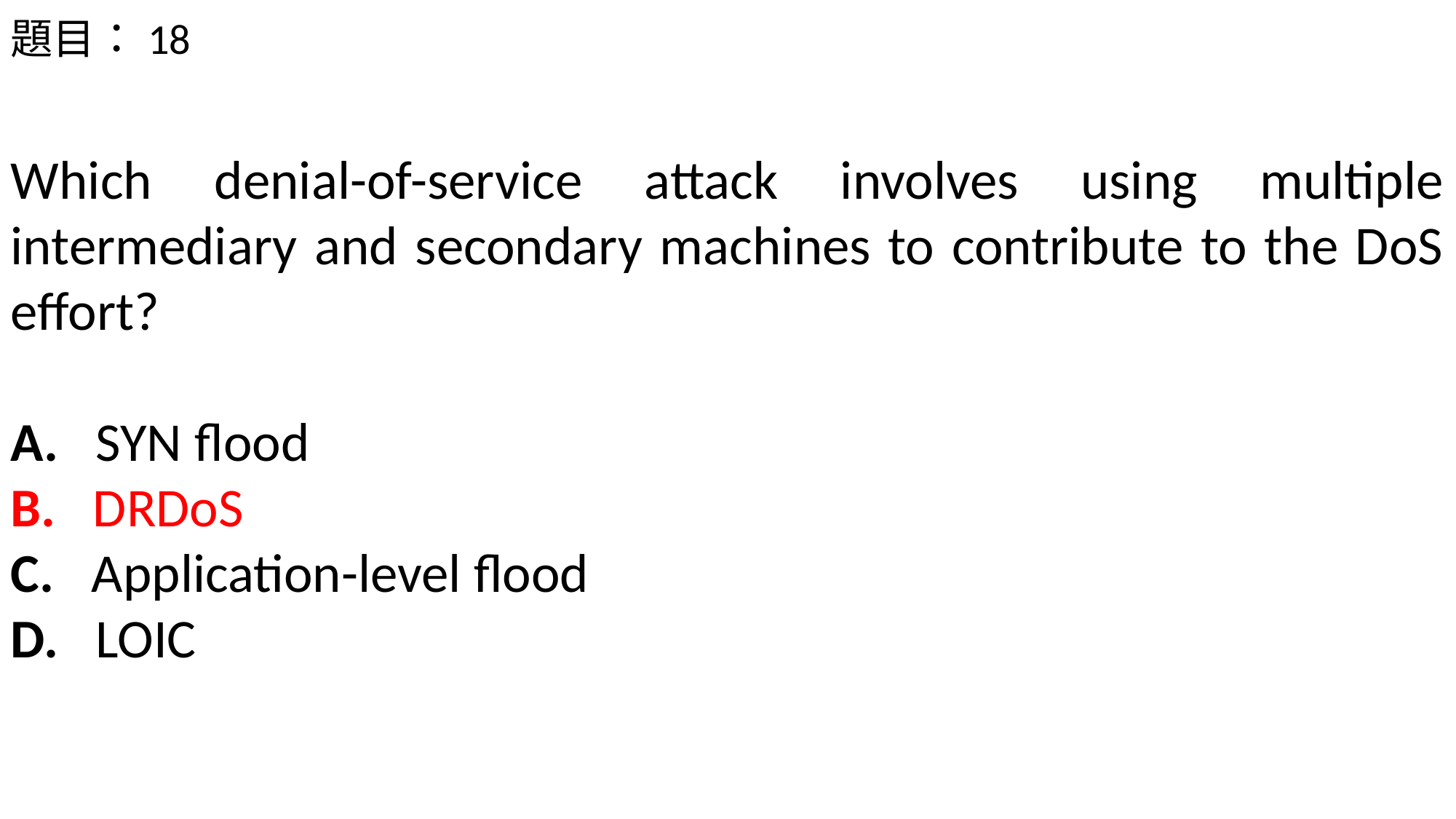

題目：18

Which denial-of-service attack involves using multiple intermediary and secondary machines to contribute to the DoS effort?

A.   SYN flood
B.   DRDoS
C.   Application-level flood
D.   LOIC